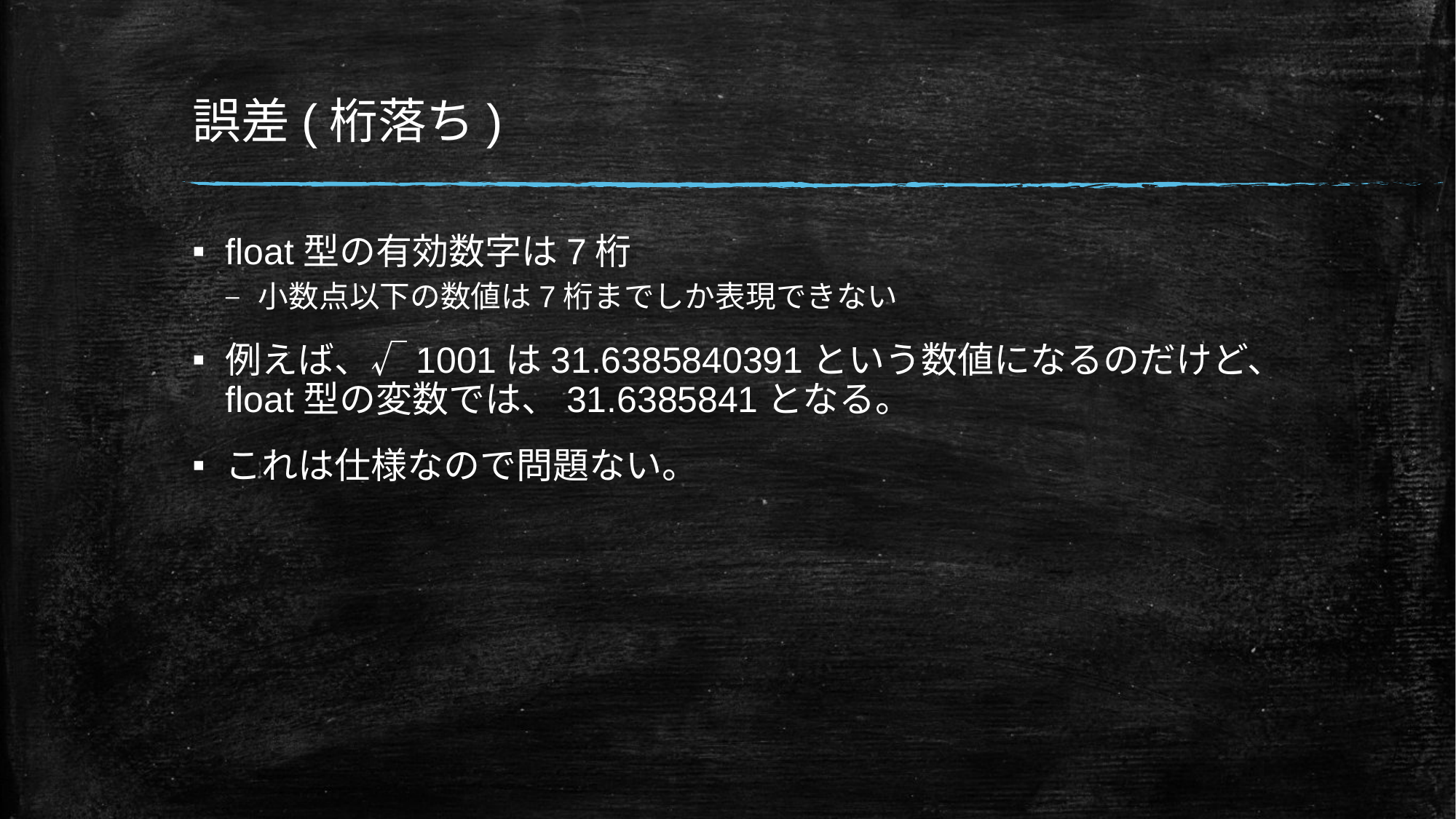

# 誤差(桁落ち)
float型の有効数字は7桁
小数点以下の数値は7桁までしか表現できない
例えば、√1001は31.6385840391という数値になるのだけど、float型の変数では、31.6385841となる。
これは仕様なので問題ない。